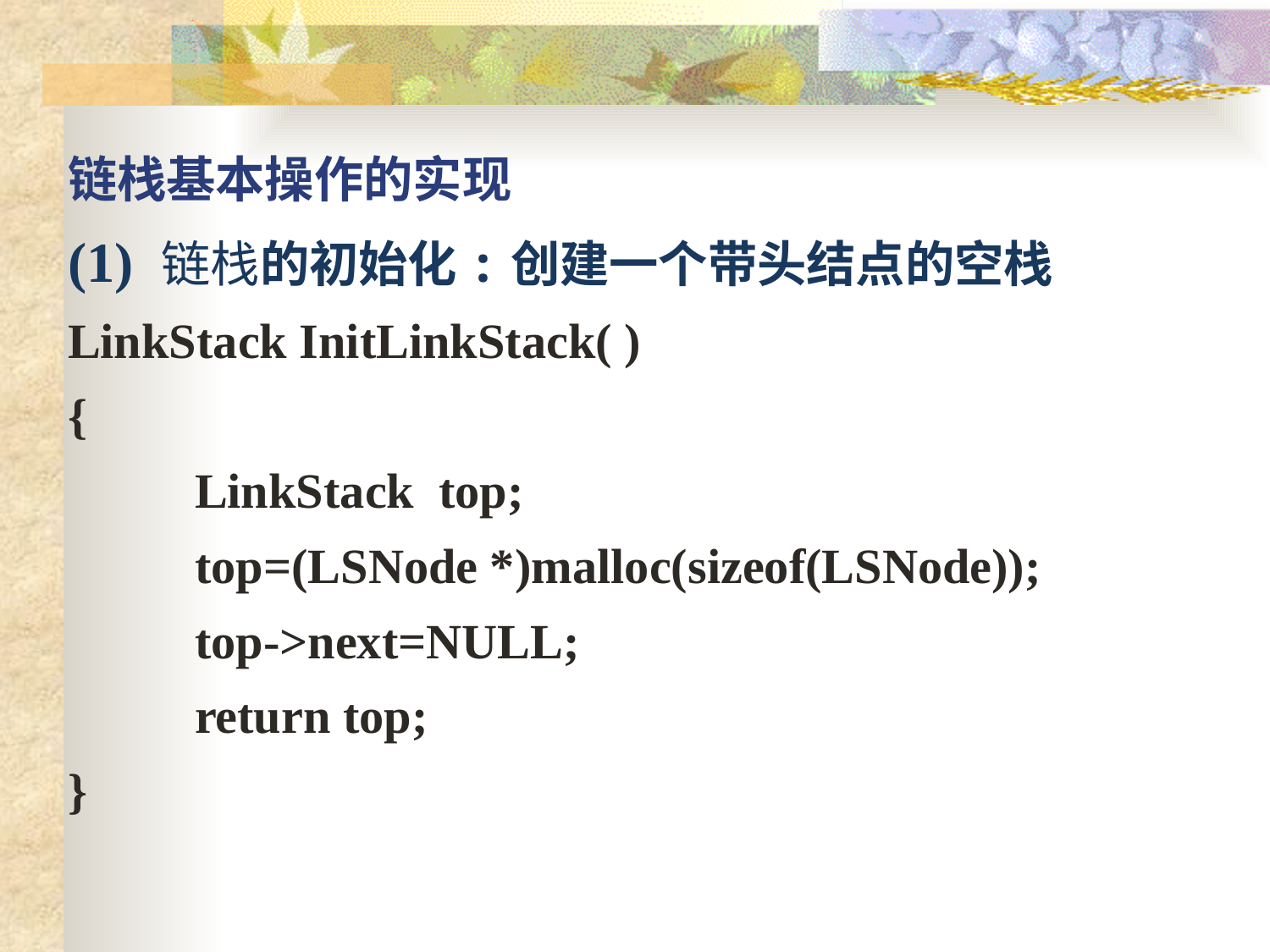

# 链栈基本操作的实现
(1) 链栈的初始化:创建一个带头结点的空栈
LinkStack InitLinkStack( )
{
	LinkStack  top;
	top=(LSNode *)malloc(sizeof(LSNode));
	top->next=NULL;
	return top;
}